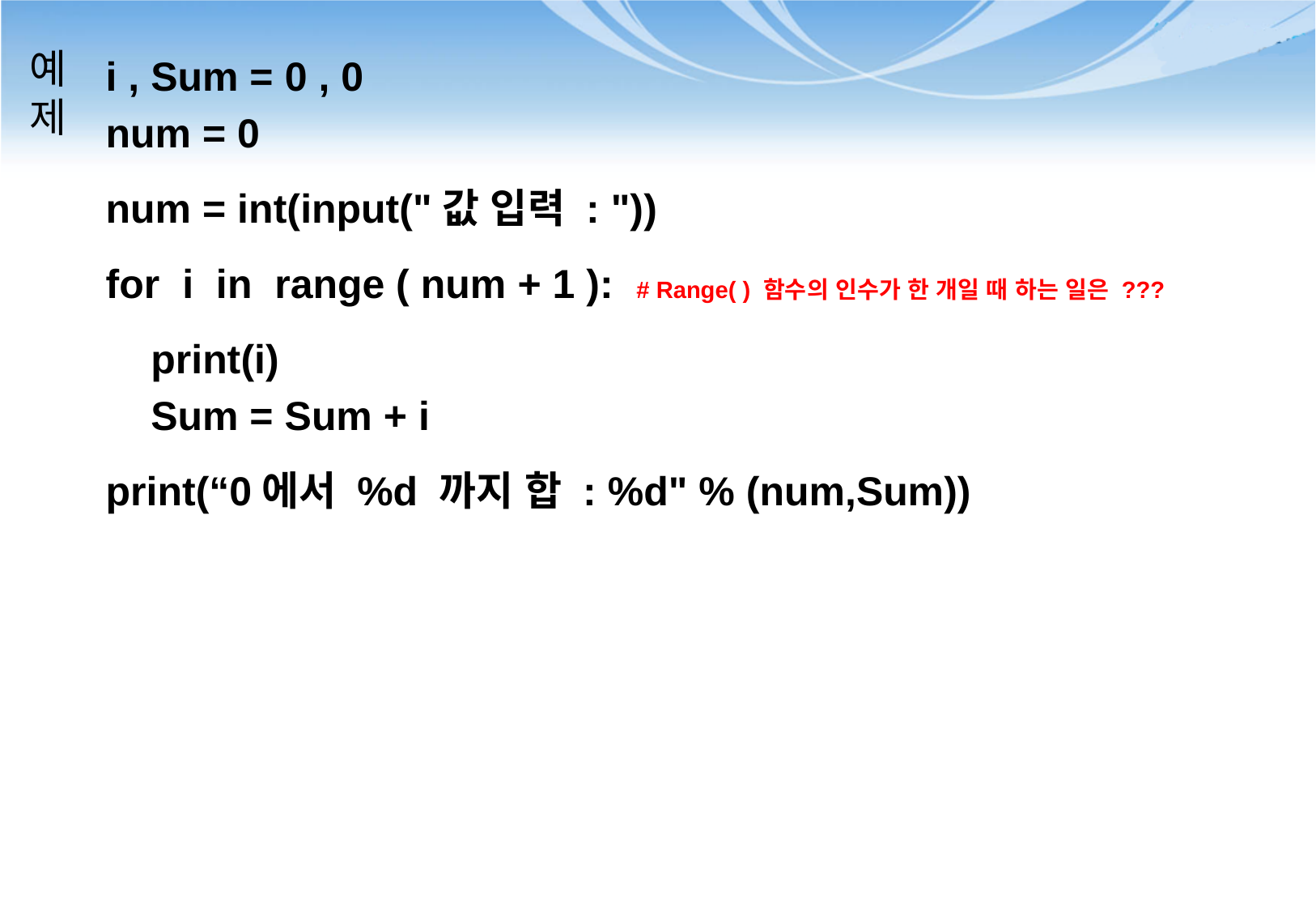

# 예 제
i , Sum = 0 , 0
num = 0

num = int(input("값 입력 : "))

for  i  in  range ( num + 1 ):  # Range( ) 함수의 인수가 한 개일 때 하는 일은 ???

    print(i)
    Sum = Sum + i

print(“0에서 %d 까지 합 : %d" % (num,Sum))